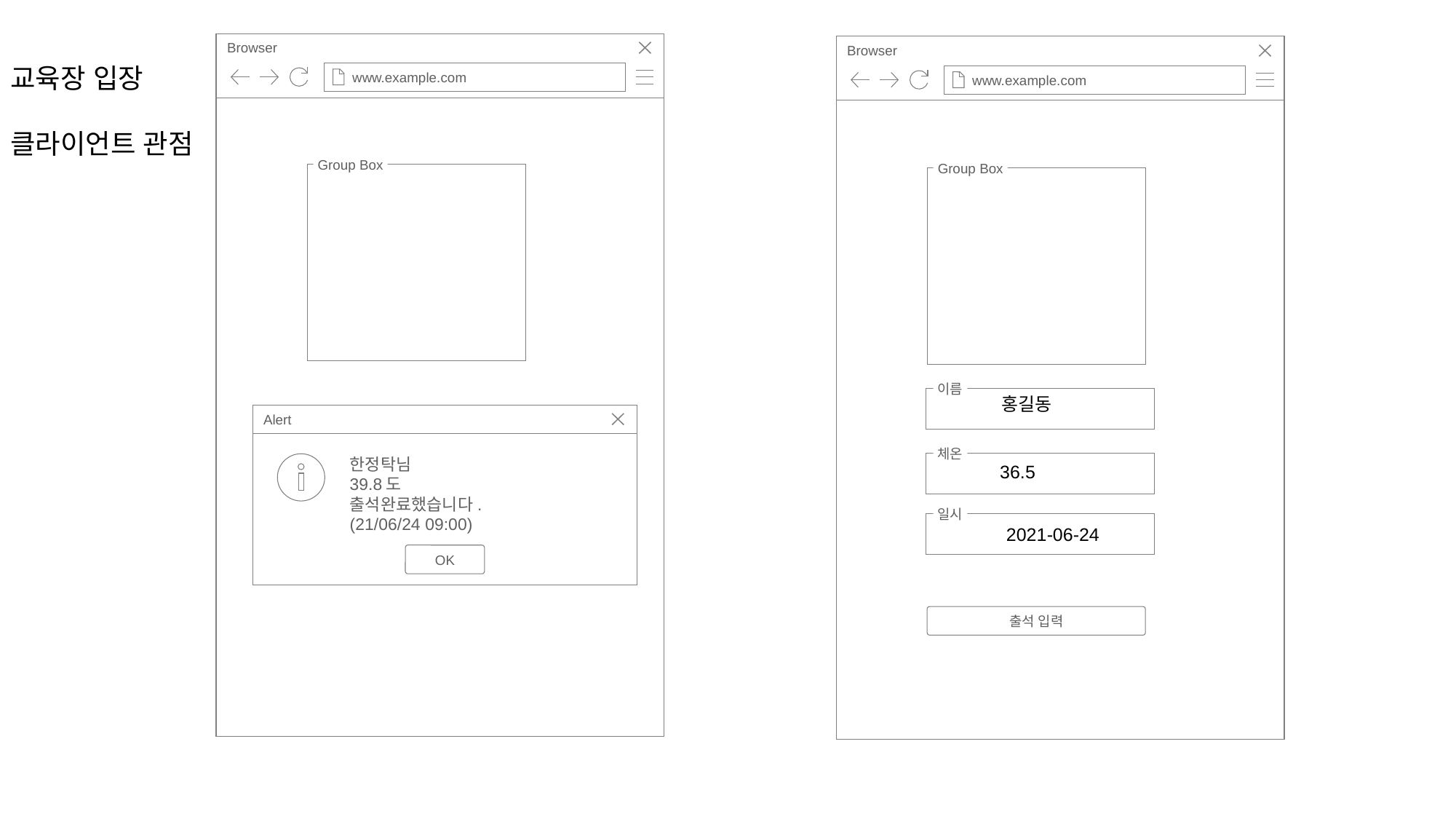

Browser

www.example.com

Group Box

Alert

한정탁님
39.8도
출석완료했습니다.
(21/06/24 09:00)

Abort
Cancel
OK
Browser

www.example.com

Group Box

이름

체온

일시

출석 입력
교육장 입장

클라이언트 관점
홍길동
36.5
2021-06-24